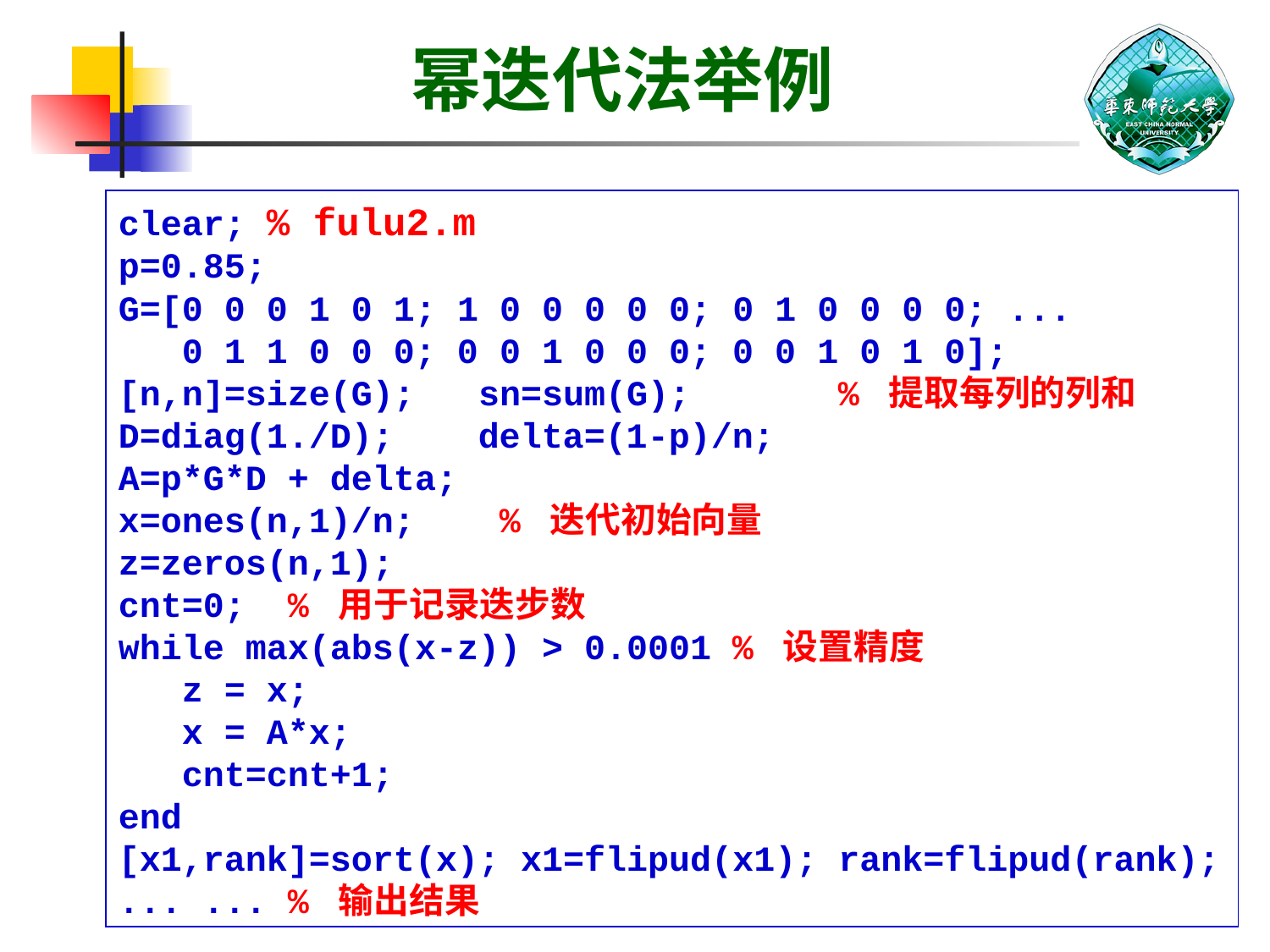

# 幂迭代法举例
clear; % fulu2.m
p=0.85;
G=[0 0 0 1 0 1; 1 0 0 0 0 0; 0 1 0 0 0 0; ...
   0 1 1 0 0 0; 0 0 1 0 0 0; 0 0 1 0 1 0];
[n,n]=size(G);   sn=sum(G);       % 提取每列的列和
D=diag(1./D);    delta=(1-p)/n;
A=p*G*D + delta;
x=ones(n,1)/n;    % 迭代初始向量
z=zeros(n,1);
cnt=0;  % 用于记录迭步数
while max(abs(x-z)) > 0.0001 % 设置精度
   z = x;
   x = A*x;
   cnt=cnt+1;
end
[x1,rank]=sort(x); x1=flipud(x1); rank=flipud(rank);
... ... % 输出结果